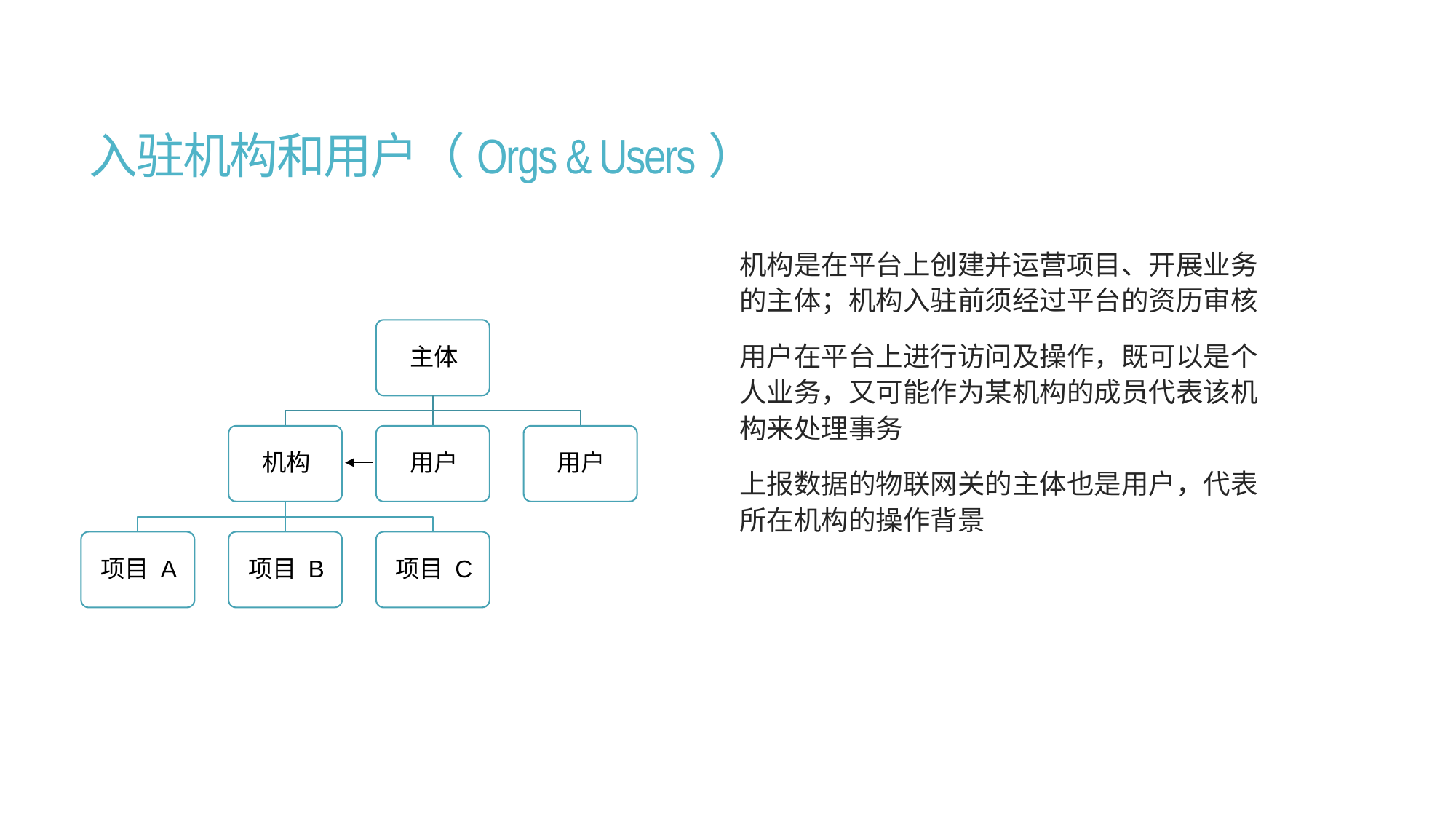

# 入驻机构和用户（Orgs & Users）
机构是在平台上创建并运营项目、开展业务的主体；机构入驻前须经过平台的资历审核
用户在平台上进行访问及操作，既可以是个人业务，又可能作为某机构的成员代表该机构来处理事务
上报数据的物联网关的主体也是用户，代表所在机构的操作背景
主体
机构
项目 A
项目 B
项目 C
用户
用户